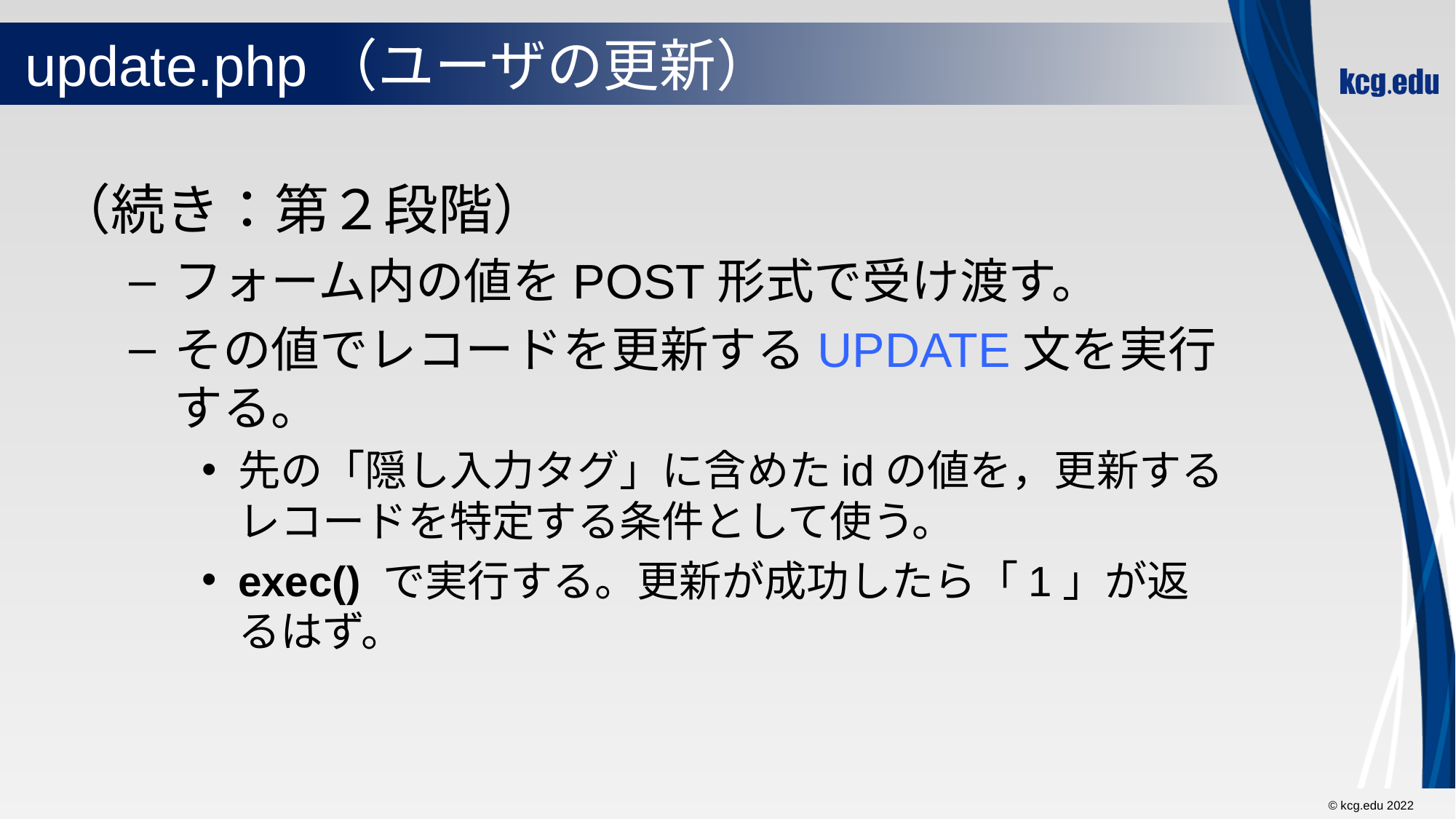

# update.php（ユーザの更新）
（続き：第２段階）
フォーム内の値をPOST形式で受け渡す。
その値でレコードを更新するUPDATE文を実行する。
先の「隠し入力タグ」に含めたidの値を，更新するレコードを特定する条件として使う。
exec() で実行する。更新が成功したら「1」が返るはず。